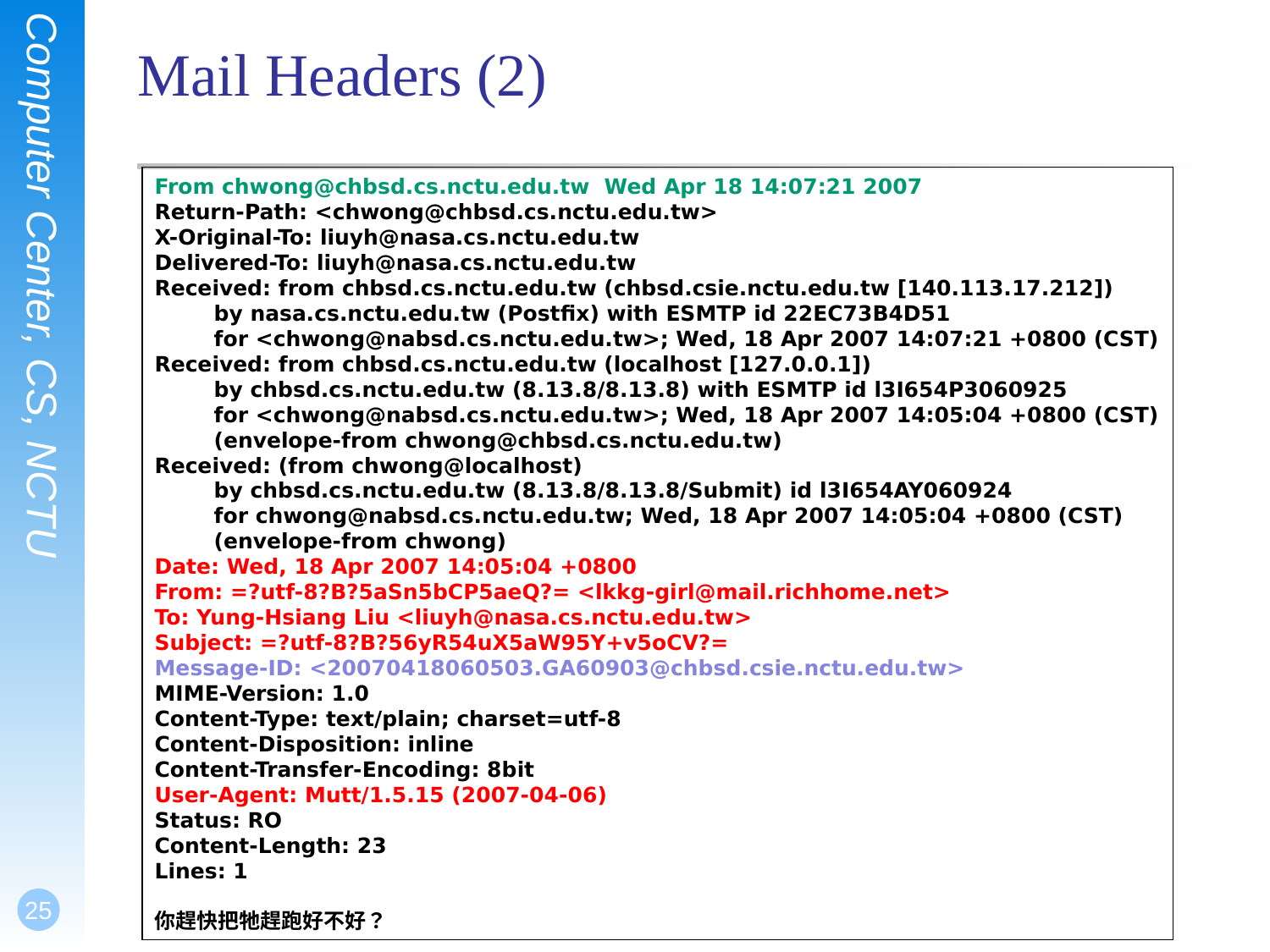

# Mail Headers (2)
From chwong@chbsd.cs.nctu.edu.tw  Wed Apr 18 14:07:21 2007
Return-Path: <chwong@chbsd.cs.nctu.edu.tw>
X-Original-To: liuyh@nasa.cs.nctu.edu.tw
Delivered-To: liuyh@nasa.cs.nctu.edu.tw
Received: from chbsd.cs.nctu.edu.tw (chbsd.csie.nctu.edu.tw [140.113.17.212])
        by nasa.cs.nctu.edu.tw (Postfix) with ESMTP id 22EC73B4D51
        for <chwong@nabsd.cs.nctu.edu.tw>; Wed, 18 Apr 2007 14:07:21 +0800 (CST)
Received: from chbsd.cs.nctu.edu.tw (localhost [127.0.0.1])
        by chbsd.cs.nctu.edu.tw (8.13.8/8.13.8) with ESMTP id l3I654P3060925
        for <chwong@nabsd.cs.nctu.edu.tw>; Wed, 18 Apr 2007 14:05:04 +0800 (CST)
        (envelope-from chwong@chbsd.cs.nctu.edu.tw)
Received: (from chwong@localhost)
        by chbsd.cs.nctu.edu.tw (8.13.8/8.13.8/Submit) id l3I654AY060924
        for chwong@nabsd.cs.nctu.edu.tw; Wed, 18 Apr 2007 14:05:04 +0800 (CST)
        (envelope-from chwong)
Date: Wed, 18 Apr 2007 14:05:04 +0800
From: =?utf-8?B?5aSn5bCP5aeQ?= <lkkg-girl@mail.richhome.net>
To: Yung-Hsiang Liu <liuyh@nasa.cs.nctu.edu.tw>
Subject: =?utf-8?B?56yR54uX5aW95Y+v5oCV?=
Message-ID: <20070418060503.GA60903@chbsd.csie.nctu.edu.tw>
MIME-Version: 1.0
Content-Type: text/plain; charset=utf-8
Content-Disposition: inline
Content-Transfer-Encoding: 8bit
User-Agent: Mutt/1.5.15 (2007-04-06)
Status: RO
Content-Length: 23
Lines: 1

你趕快把牠趕跑好不好？